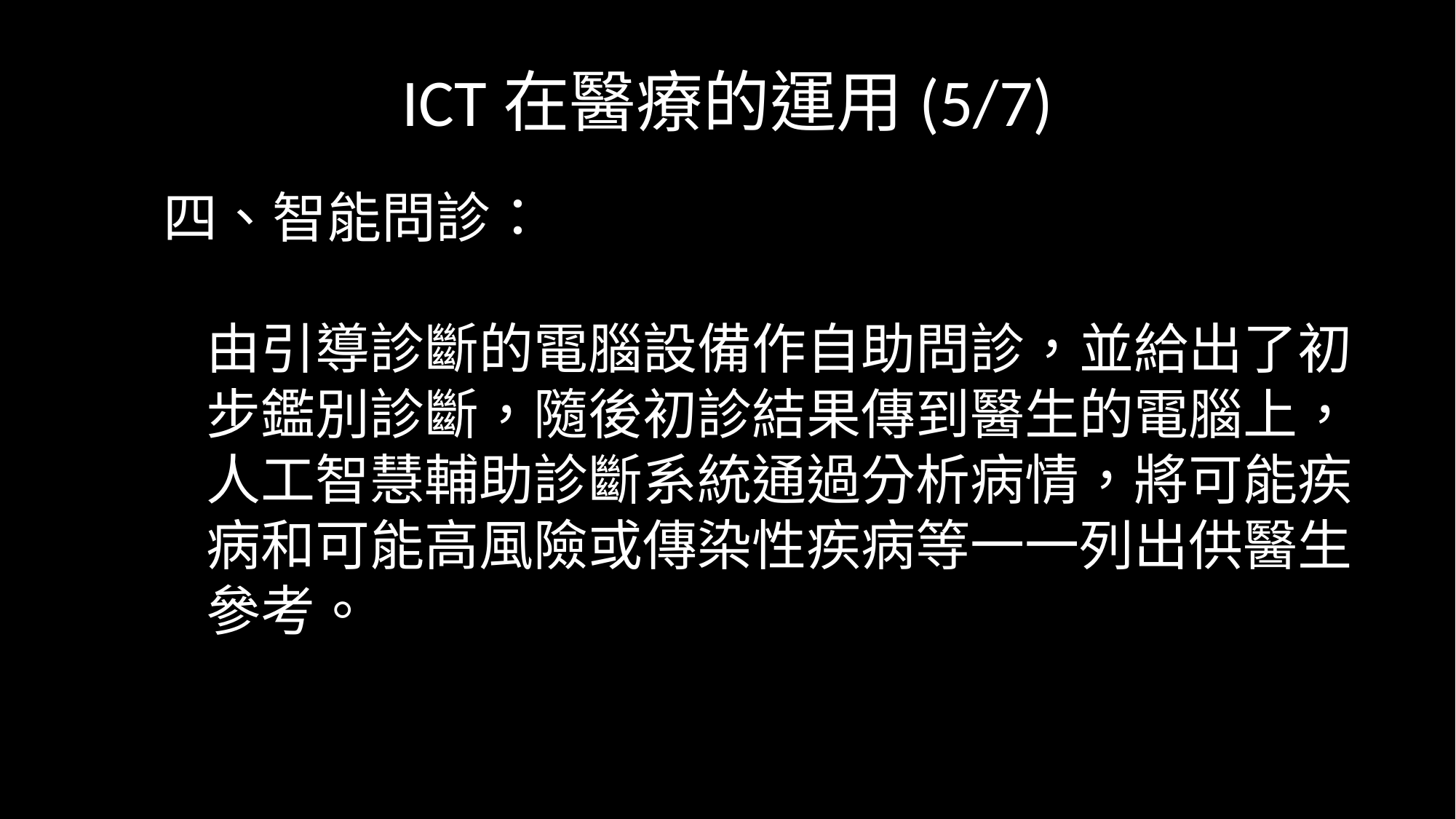

# ICT在醫療的運用(5/7)
四、智能問診：

由引導診斷的電腦設備作自助問診，並給出了初步鑑別診斷，隨後初診結果傳到醫生的電腦上，人工智慧輔助診斷系統通過分析病情，將可能疾病和可能高風險或傳染性疾病等一一列出供醫生參考。